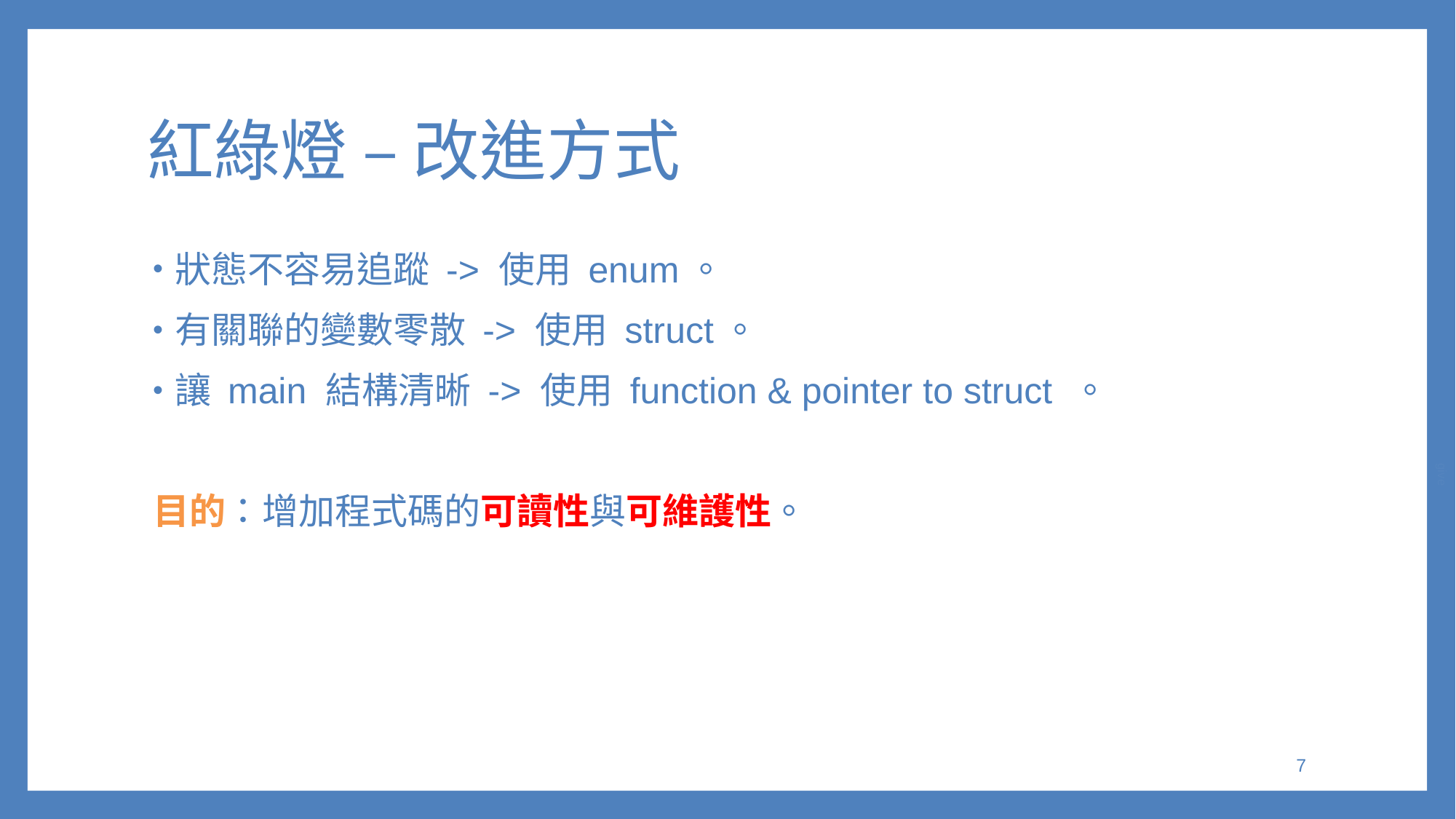

# 紅綠燈 – 改進方式
狀態不容易追蹤 -> 使用 enum。
有關聯的變數零散 -> 使用 struct。
讓 main 結構清晰 -> 使用 function & pointer to struct 。

目的：增加程式碼的可讀性與可維護性。
give
7